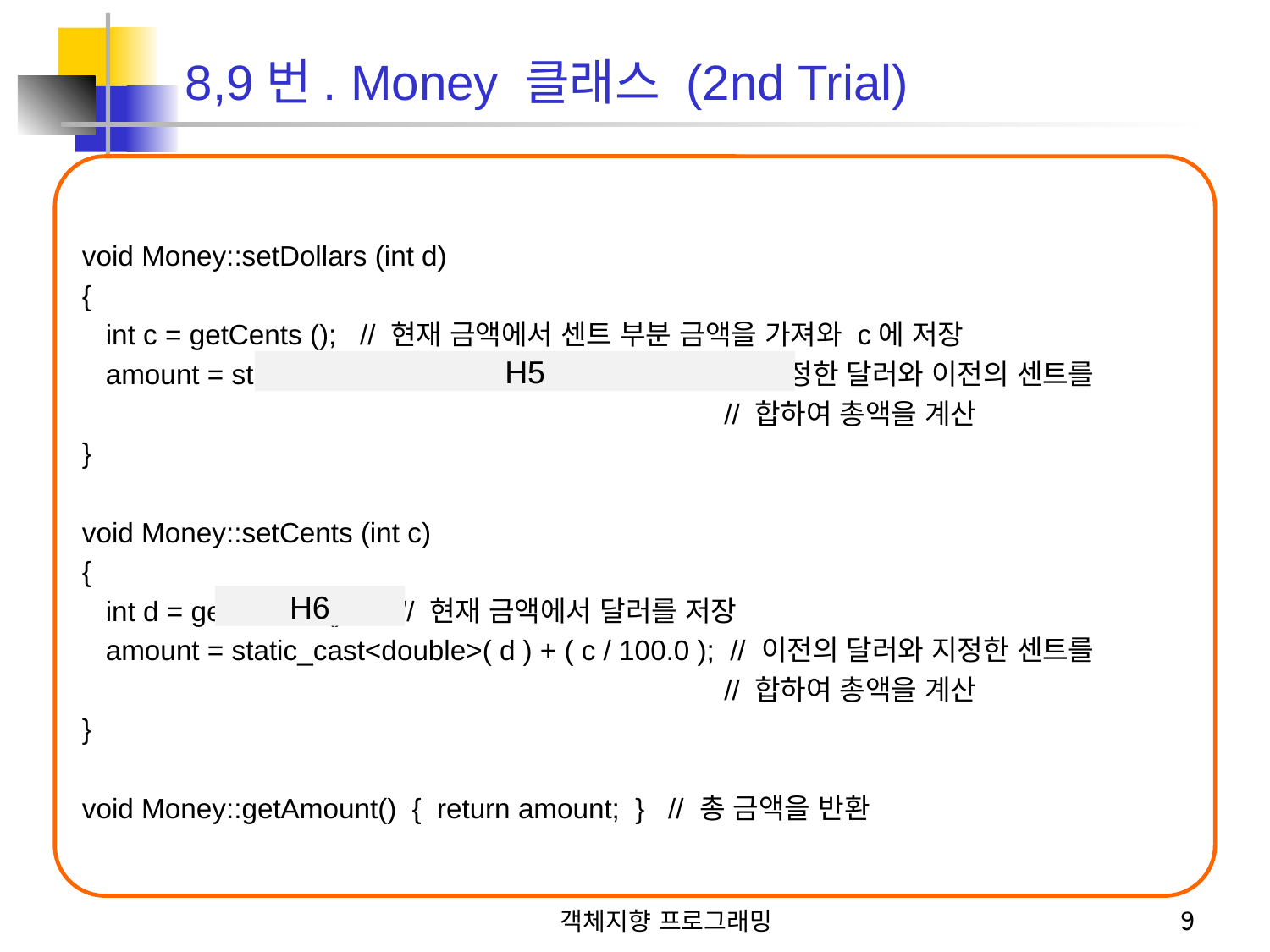

8,9번. Money 클래스 (2nd Trial)
void Money::setDollars (int d)
{
   int c = getCents ();   // 현재 금액에서 센트 부분 금액을 가져와 c에 저장
   amount = static_cast<double>( d ) + ( c / 100.0 ) ; // 지정한 달러와 이전의 센트를
                                                                                  // 합하여 총액을 계산
}

void Money::setCents (int c)
{
   int d = getDollars ()    ;  // 현재 금액에서 달러를 저장
   amount = static_cast<double>( d ) + ( c / 100.0 );  // 이전의 달러와 지정한 센트를
                                                                                  // 합하여 총액을 계산
}

void Money::getAmount()  {  return amount;  }   // 총 금액을 반환
H5
H6
객체지향 프로그래밍
9